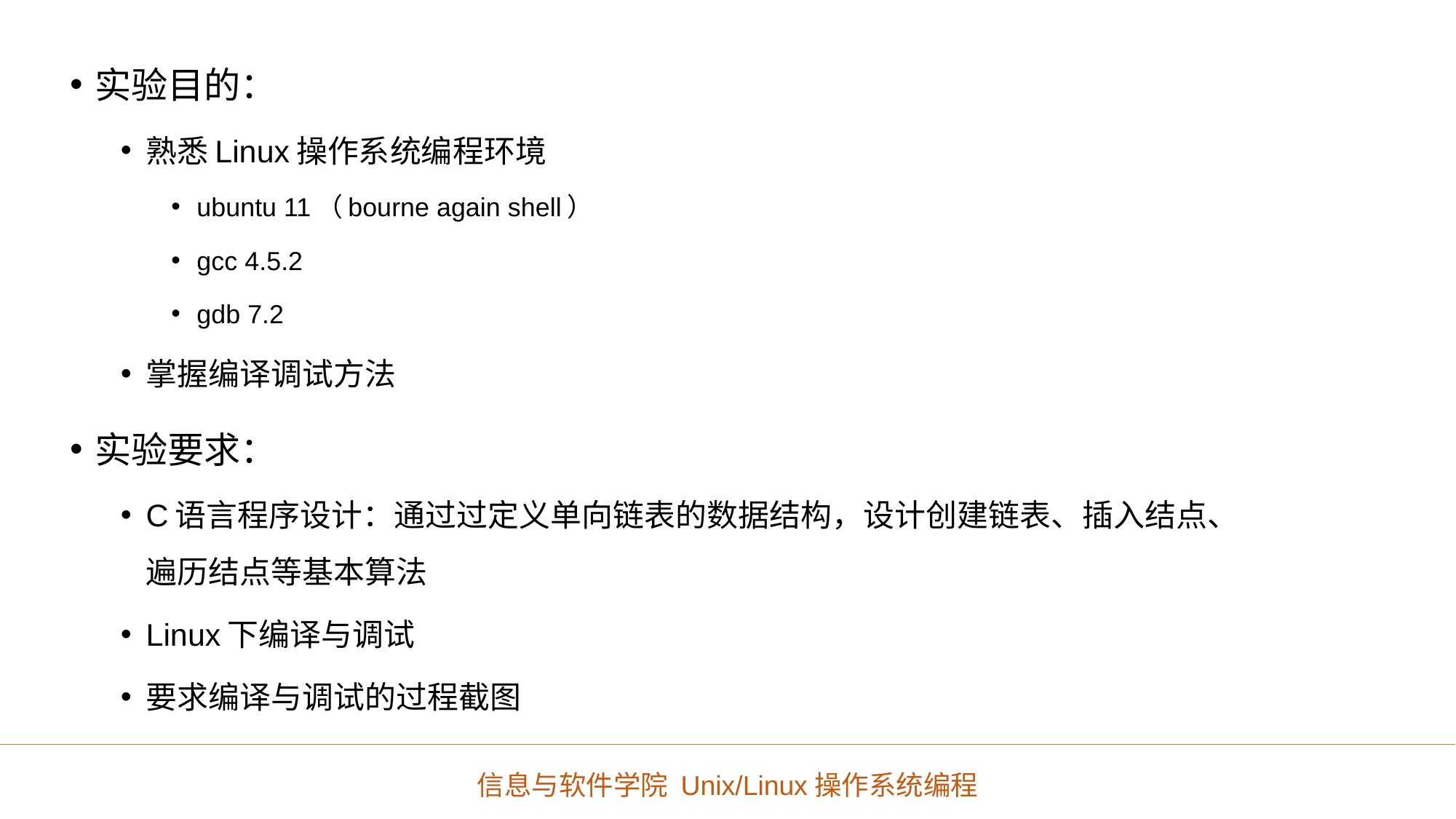

实验目的：
熟悉Linux操作系统编程环境
ubuntu 11（bourne again shell）
gcc 4.5.2
gdb 7.2
掌握编译调试方法
实验要求：
C语言程序设计：通过过定义单向链表的数据结构，设计创建链表、插入结点、遍历结点等基本算法
Linux下编译与调试
要求编译与调试的过程截图
信息与软件学院 Unix/Linux操作系统编程